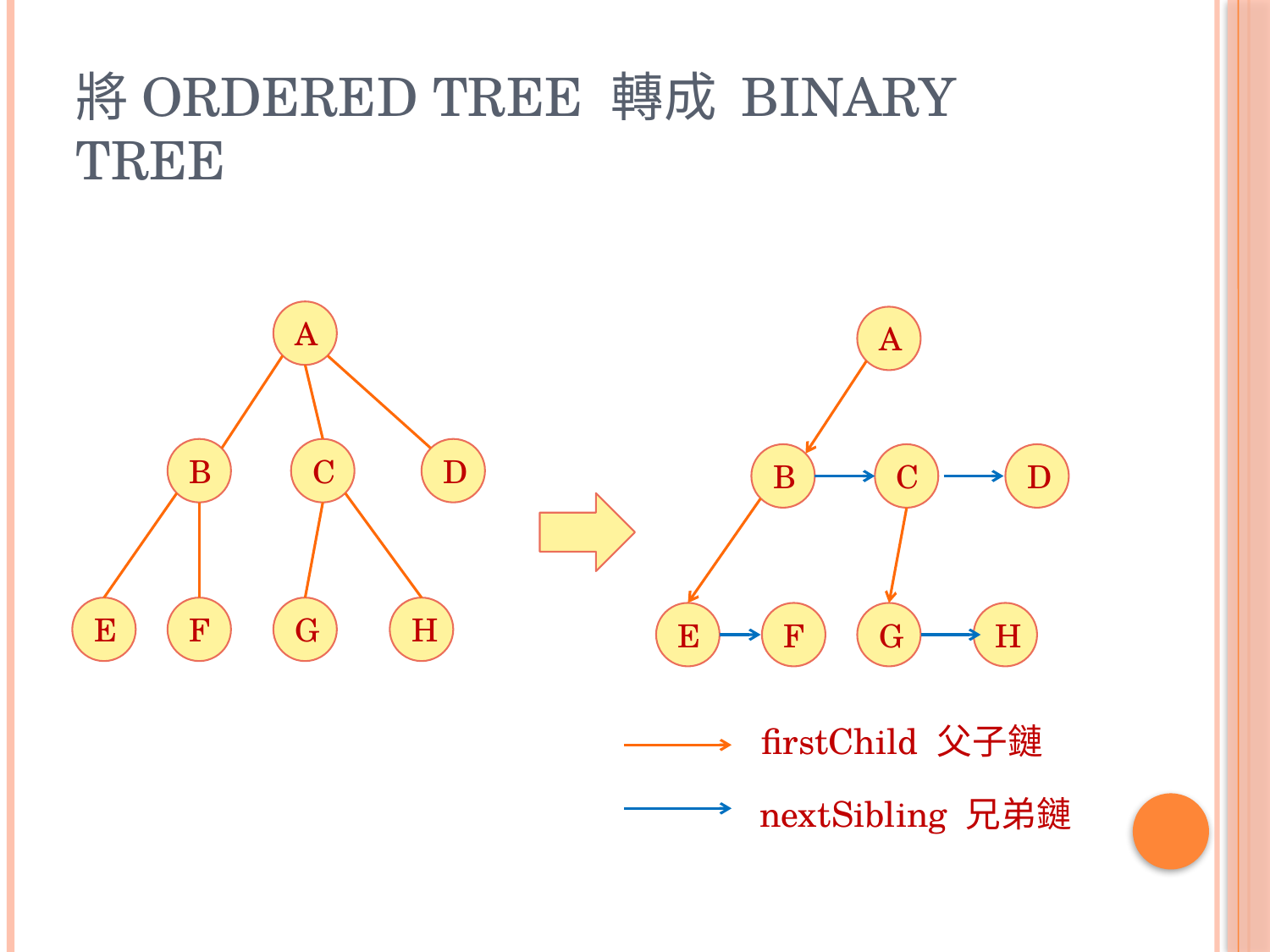

# 將Ordered Tree 轉成 Binary Tree
A
A
B
C
D
B
C
D

E
F
G
H
E
F
G
H
firstChild 父子鏈
nextSibling 兄弟鏈